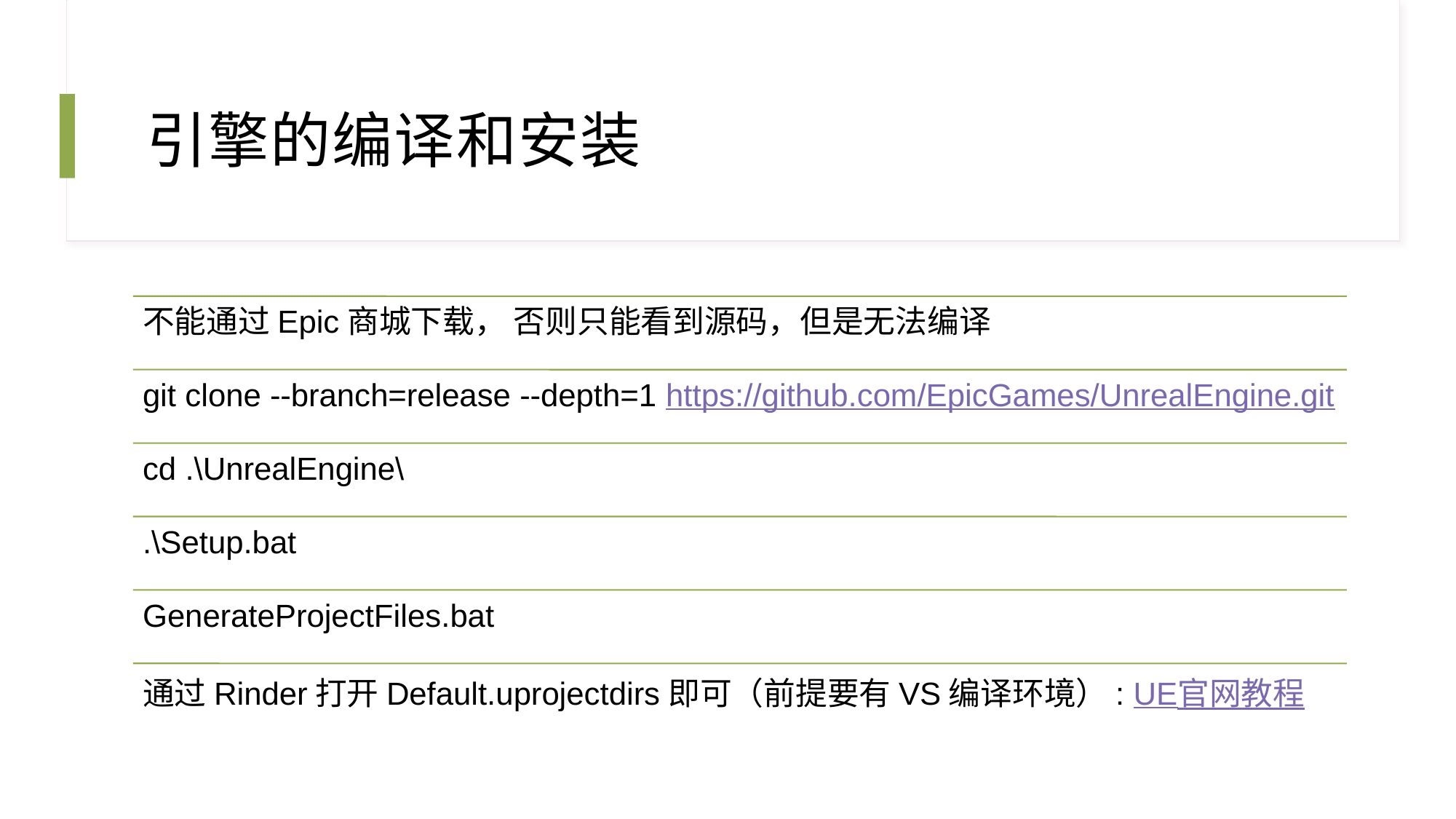

# 引擎的编译和安装
不能通过Epic商城下载， 否则只能看到源码，但是无法编译
git clone --branch=release --depth=1 https://github.com/EpicGames/UnrealEngine.git
cd .\UnrealEngine\
.\Setup.bat
GenerateProjectFiles.bat
通过Rinder打开Default.uprojectdirs即可（前提要有VS编译环境）: UE官网教程